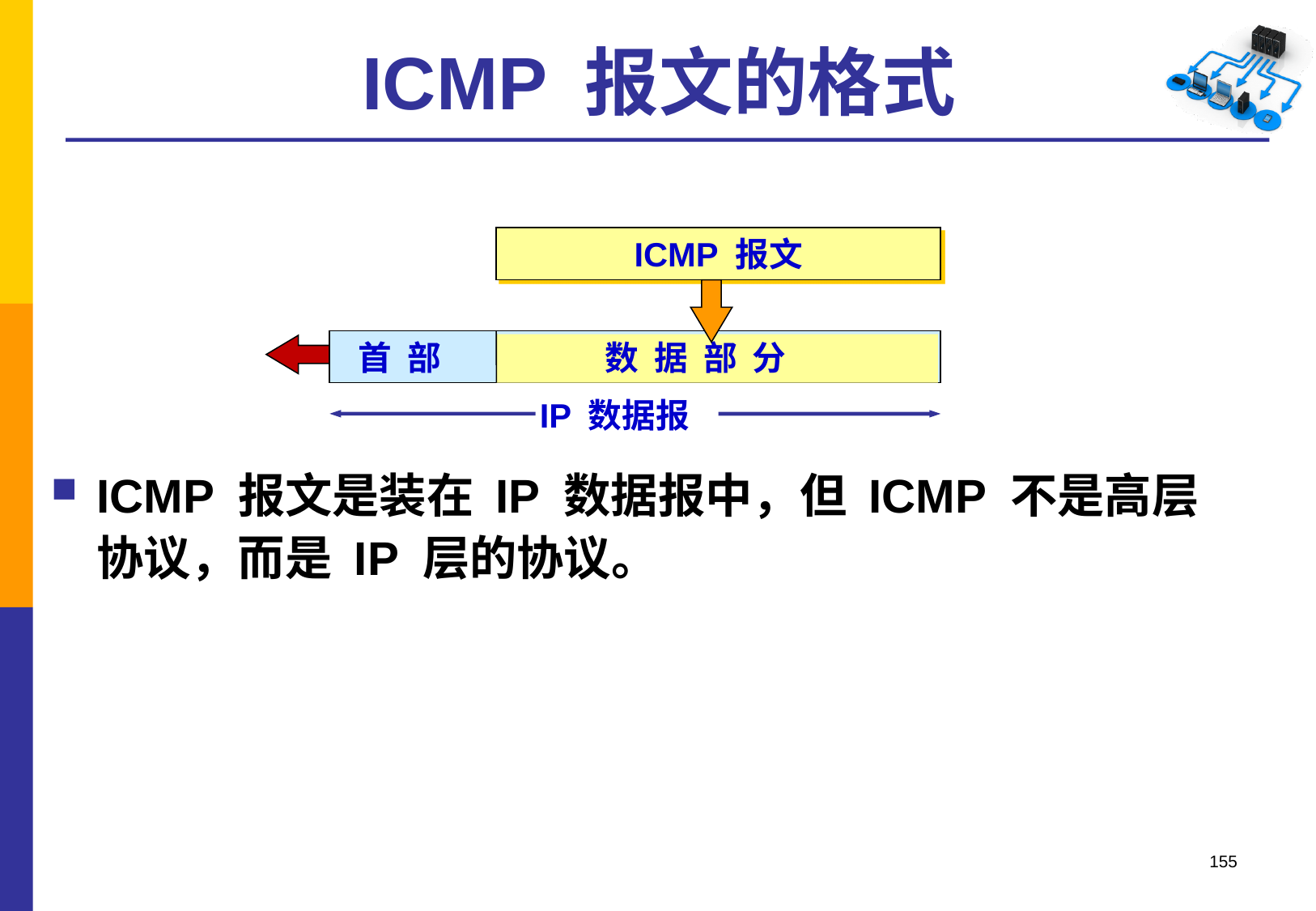

# ICMP 报文的格式
ICMP 报文

首  部
数  据  部  分

IP 数据报

ICMP 报文是装在 IP 数据报中，但 ICMP 不是高层协议，而是 IP 层的协议。
155